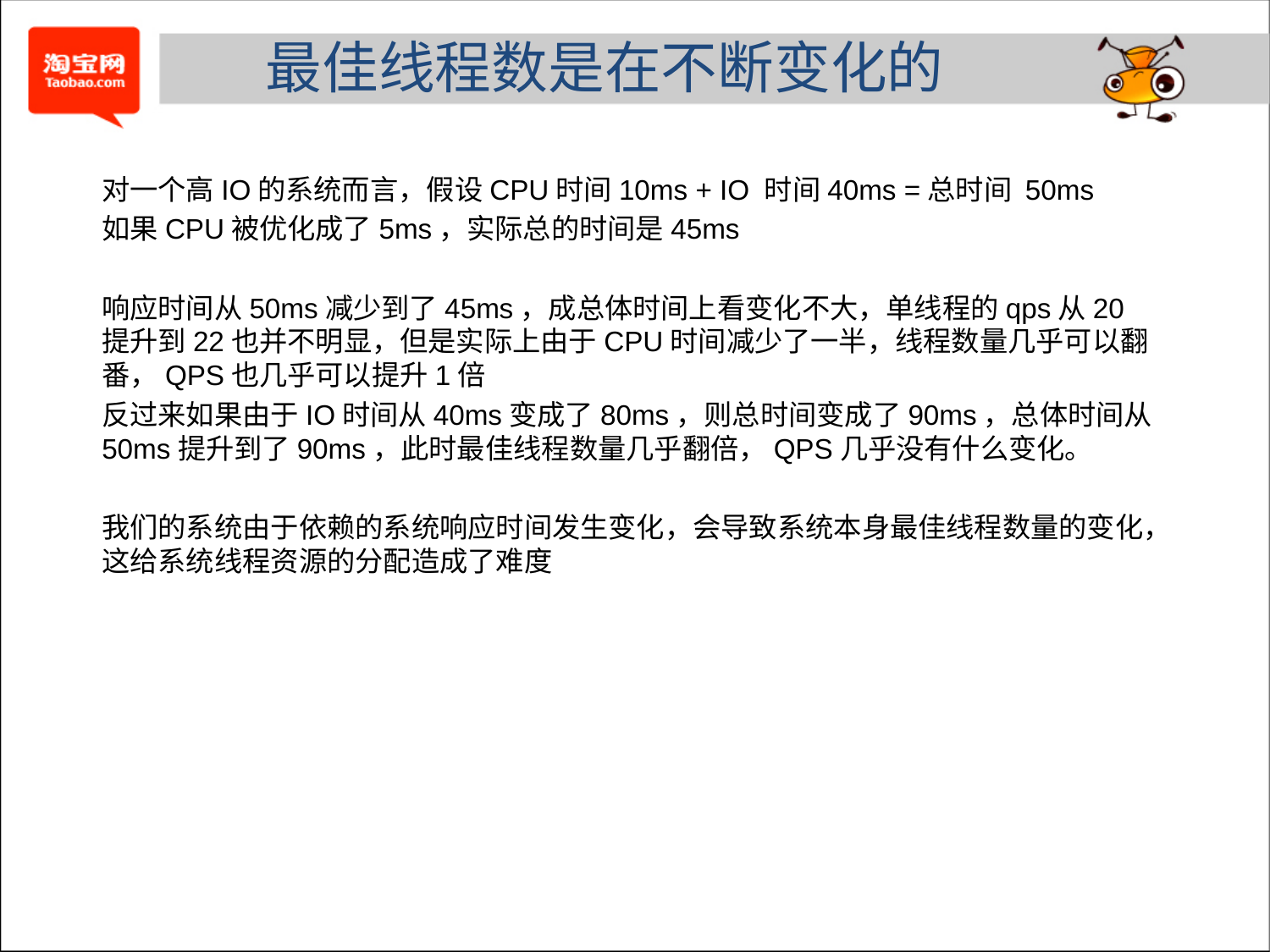

# 最佳线程数是在不断变化的

对一个高IO的系统而言，假设CPU时间10ms + IO 时间40ms =总时间 50ms
如果CPU被优化成了5ms，实际总的时间是45ms

响应时间从50ms减少到了45ms，成总体时间上看变化不大，单线程的qps从20提升到22也并不明显，但是实际上由于CPU时间减少了一半，线程数量几乎可以翻番，QPS也几乎可以提升1倍
反过来如果由于IO时间从40ms变成了80ms，则总时间变成了90ms，总体时间从50ms提升到了90ms，此时最佳线程数量几乎翻倍，QPS几乎没有什么变化。

我们的系统由于依赖的系统响应时间发生变化，会导致系统本身最佳线程数量的变化，这给系统线程资源的分配造成了难度